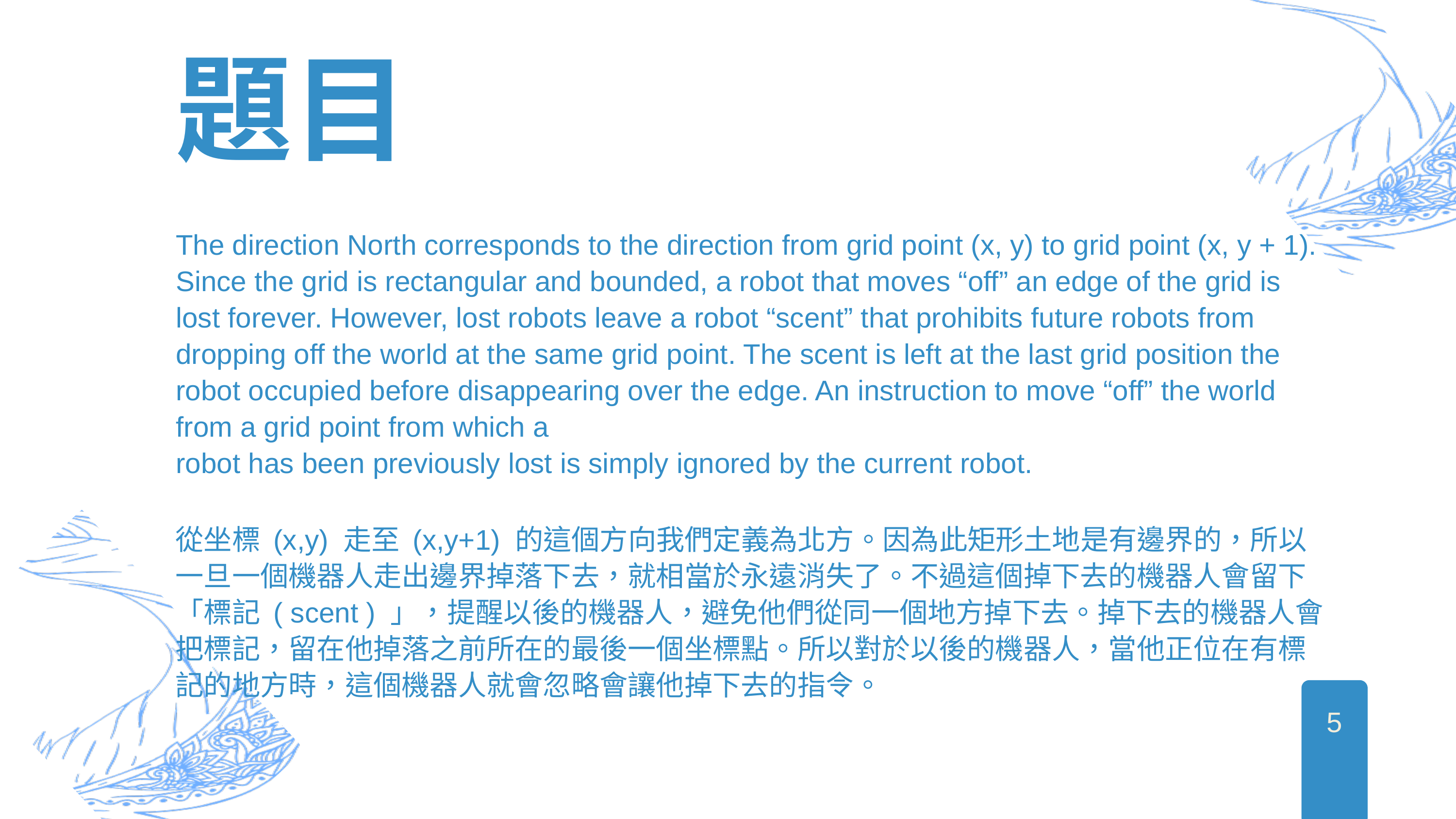

題目
The direction North corresponds to the direction from grid point (x, y) to grid point (x, y + 1). Since the grid is rectangular and bounded, a robot that moves “off” an edge of the grid is lost forever. However, lost robots leave a robot “scent” that prohibits future robots from dropping off the world at the same grid point. The scent is left at the last grid position the robot occupied before disappearing over the edge. An instruction to move “off” the world from a grid point from which a
robot has been previously lost is simply ignored by the current robot.
從坐標 (x,y) 走至 (x,y+1) 的這個方向我們定義為北方。因為此矩形土地是有邊界的，所以一旦一個機器人走出邊界掉落下去，就相當於永遠消失了。不過這個掉下去的機器人會留下「標記 ( scent ) 」，提醒以後的機器人，避免他們從同一個地方掉下去。掉下去的機器人會把標記，留在他掉落之前所在的最後一個坐標點。所以對於以後的機器人，當他正位在有標記的地方時，這個機器人就會忽略會讓他掉下去的指令。

5